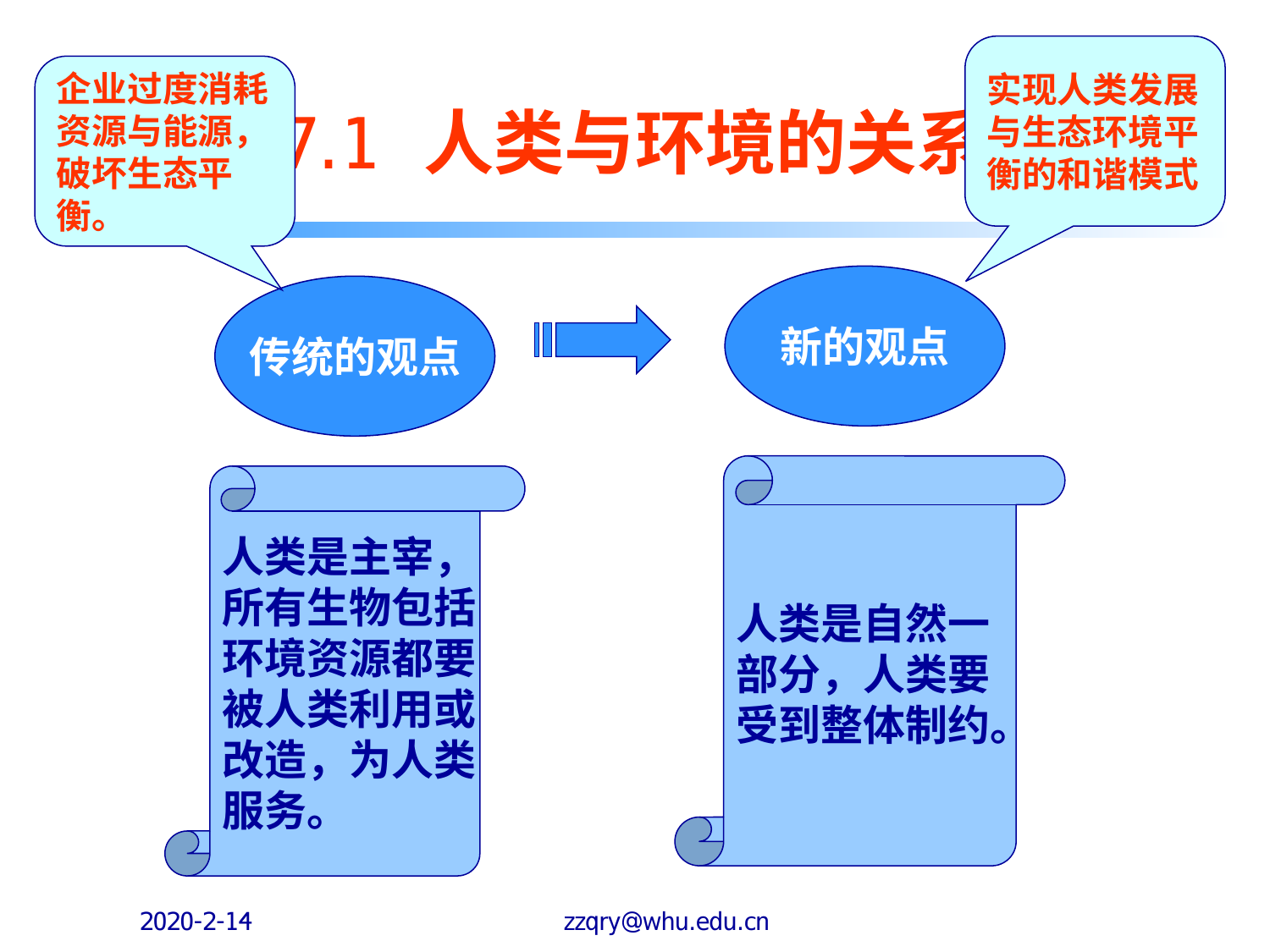

实现人类发展与生态环境平衡的和谐模式
企业过度消耗资源与能源，破坏生态平衡。
# 7.1 人类与环境的关系
新的观点
传统的观点

人类是自然一
部分，人类要
受到整体制约。
人类是主宰，
所有生物包括
环境资源都要
被人类利用或
改造，为人类
服务。
2020-2-14
zzqry@whu.edu.cn